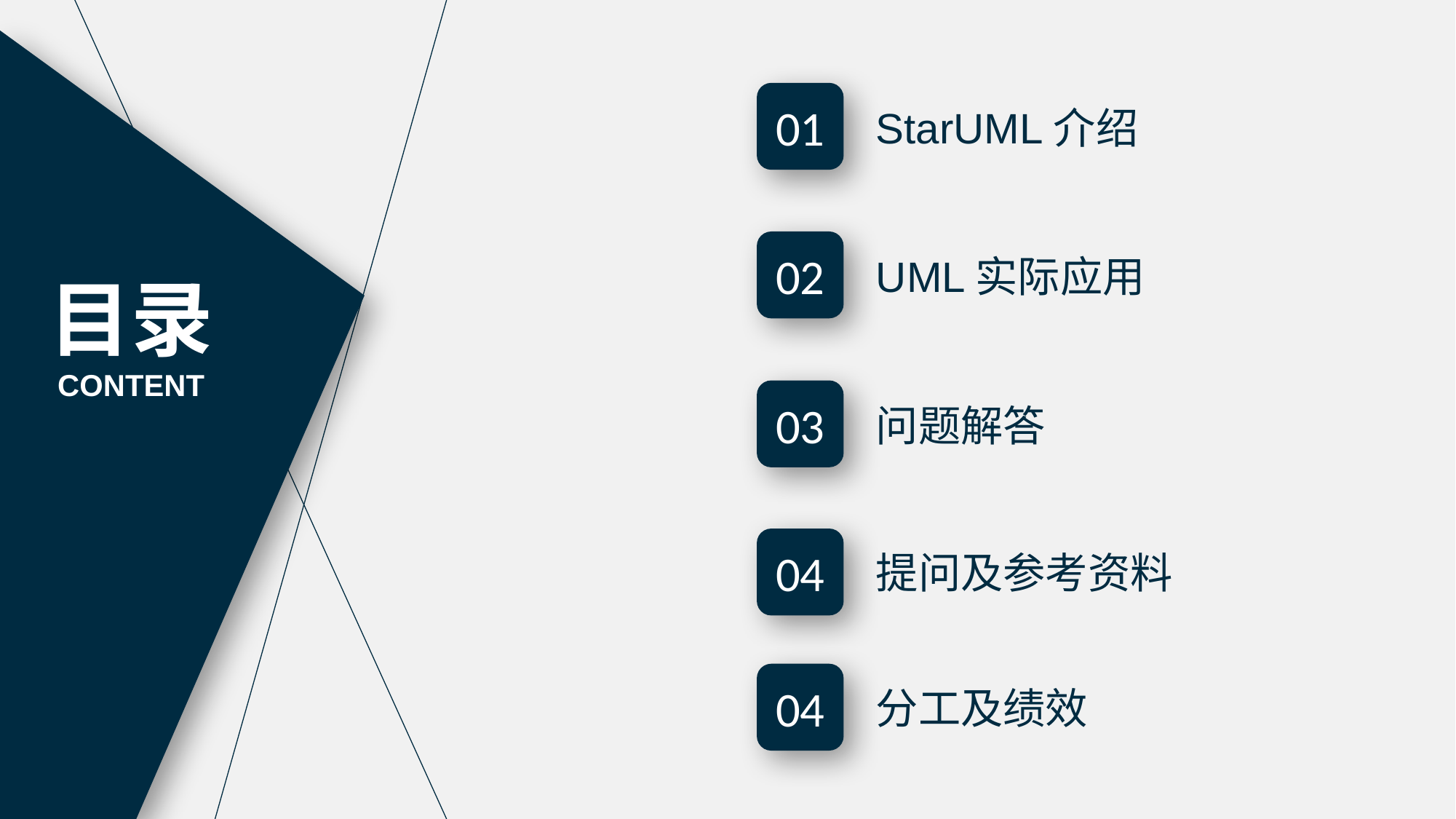

01
StarUML介绍

02
UML实际应用
目录
CONTENT

03
问题解答

04
提问及参考资料

04
分工及绩效